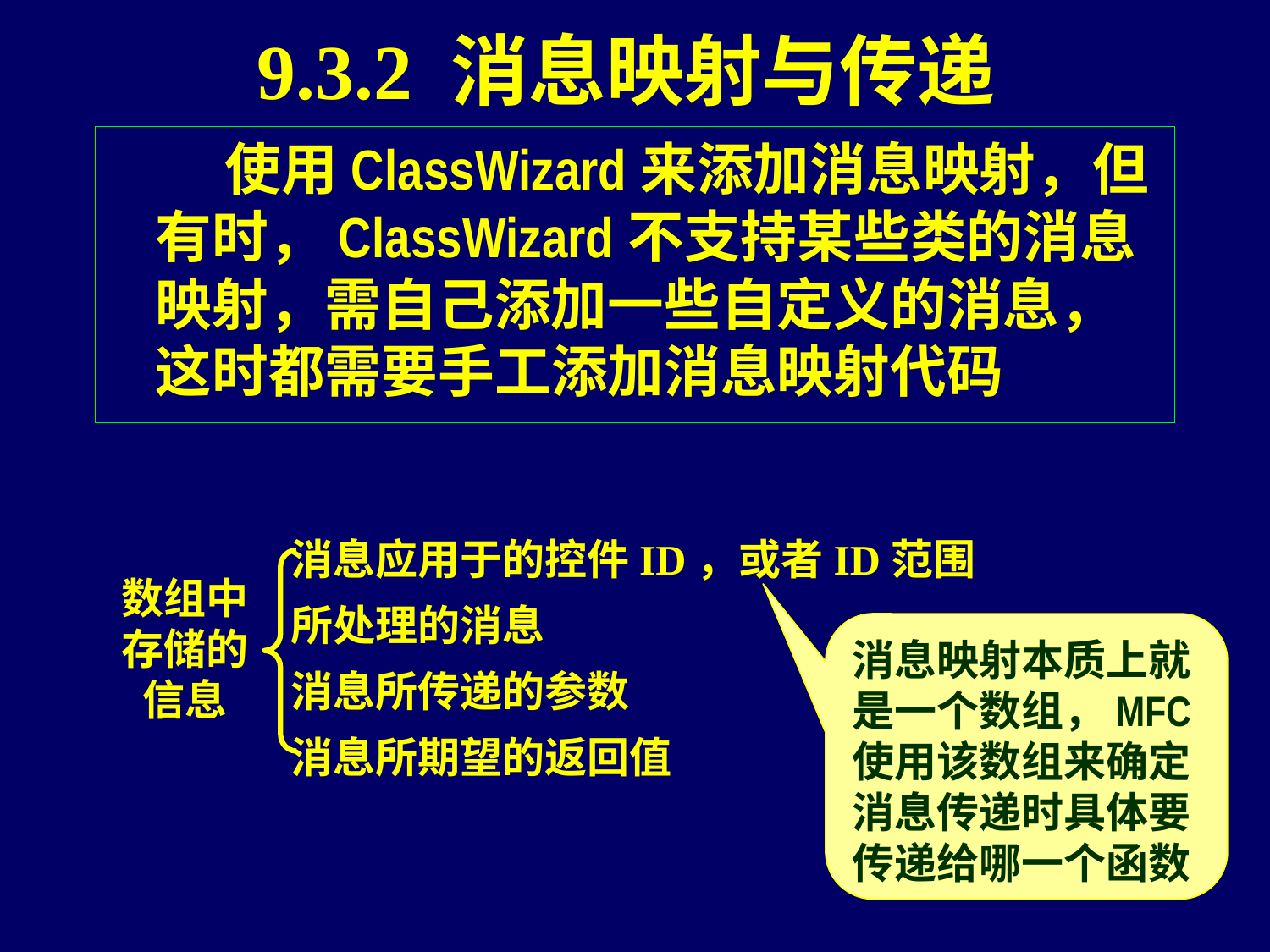

# 9.3.2 消息映射与传递
        使用ClassWizard来添加消息映射，但有时，ClassWizard不支持某些类的消息映射，需自己添加一些自定义的消息，这时都需要手工添加消息映射代码
消息应用于的控件ID，或者ID范围
所处理的消息
消息所传递的参数
消息所期望的返回值

数组中存储的信息
消息映射本质上就是一个数组，MFC使用该数组来确定消息传递时具体要传递给哪一个函数
31